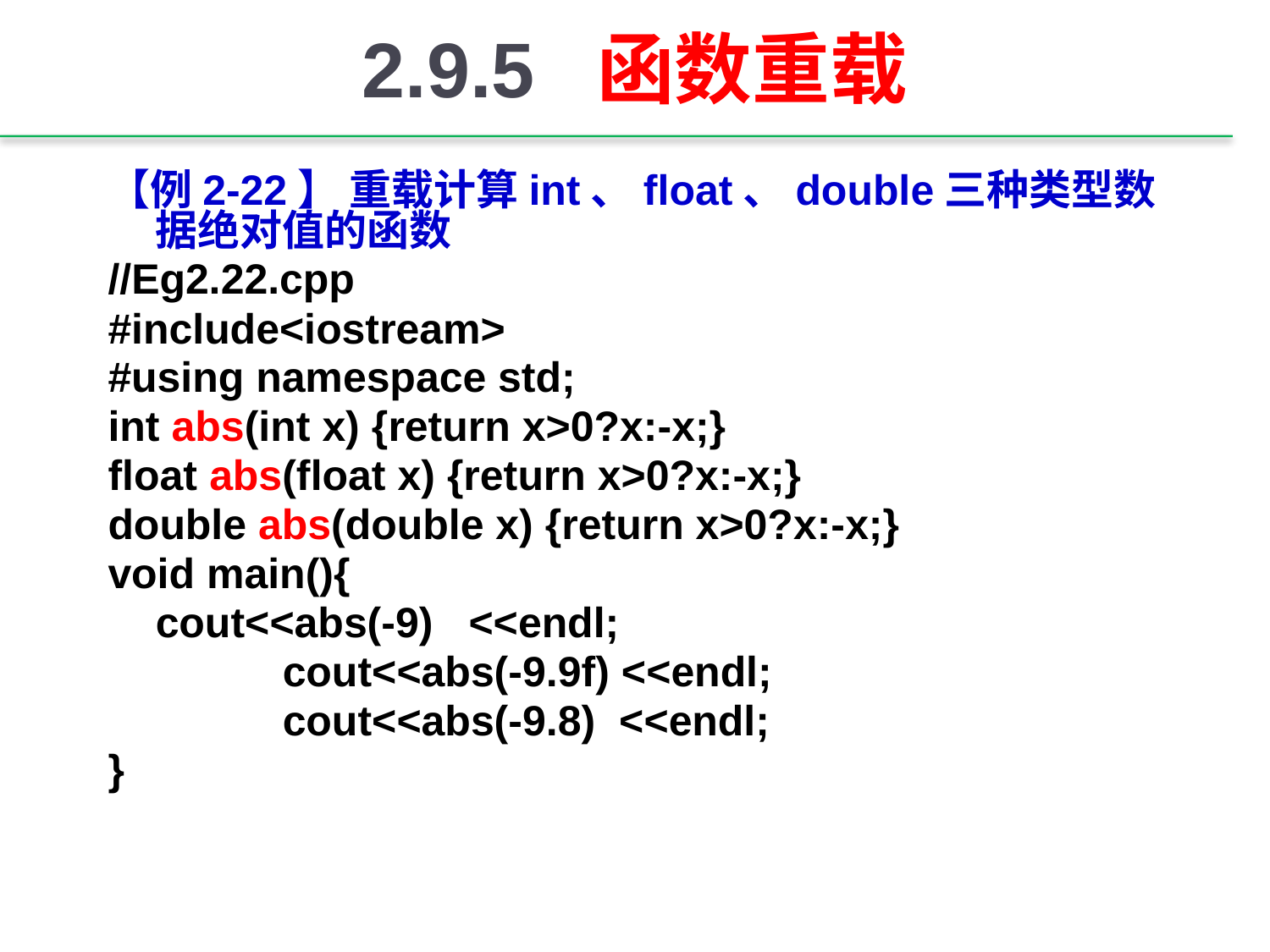

# 2.9.5  函数重载
【例2-22】 重载计算int、float、double三种类型数据绝对值的函数
//Eg2.22.cpp
#include<iostream>
#using namespace std;
int abs(int x) {return x>0?x:-x;}
float abs(float x) {return x>0?x:-x;}
double abs(double x) {return x>0?x:-x;}
void main(){
	cout<<abs(-9)   <<endl;
		cout<<abs(-9.9f) <<endl;
		cout<<abs(-9.8)  <<endl;
}